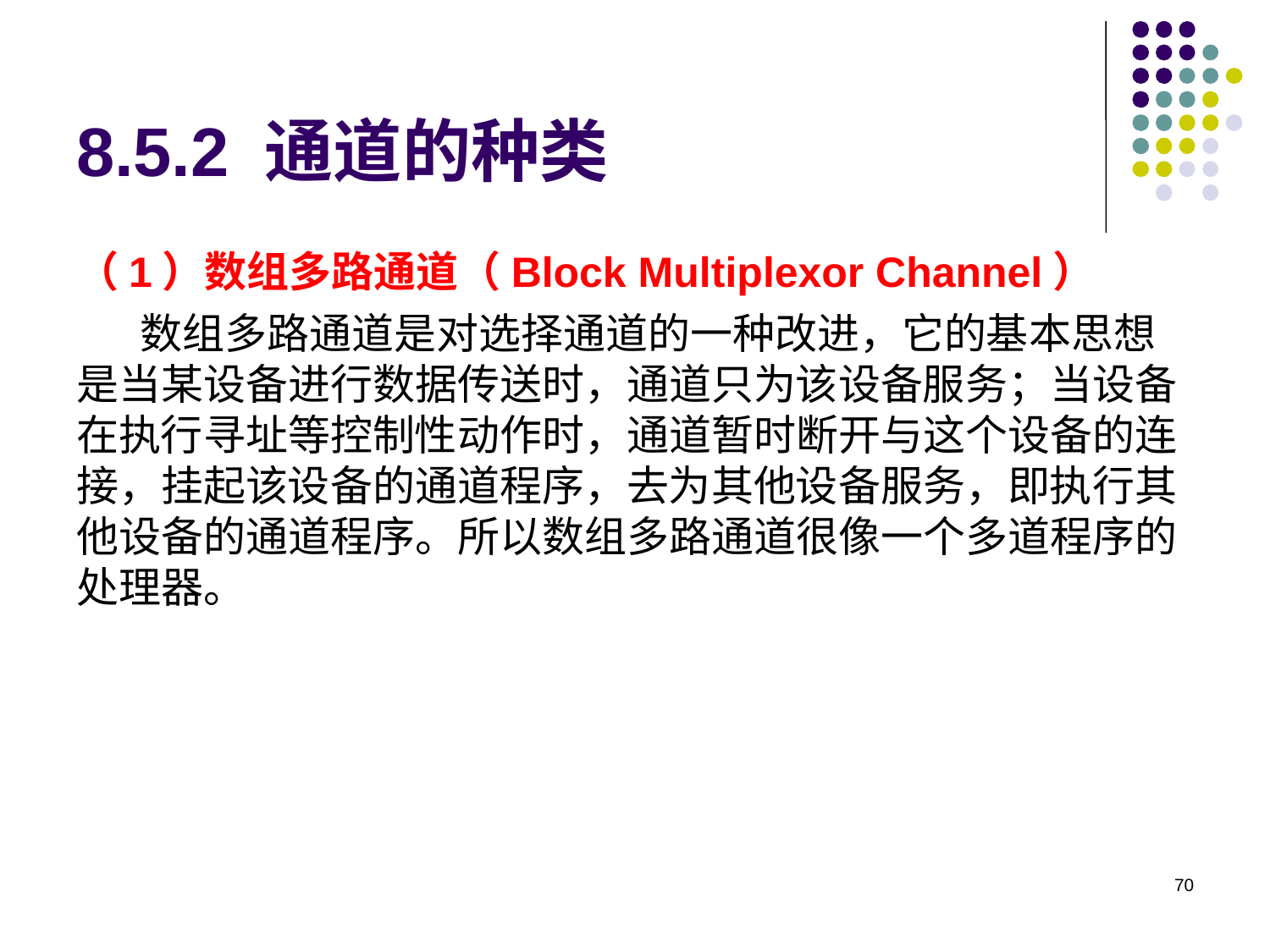

# 8.5.2 通道的种类
（1）数组多路通道（Block Multiplexor Channel）
数组多路通道是对选择通道的一种改进，它的基本思想是当某设备进行数据传送时，通道只为该设备服务；当设备在执行寻址等控制性动作时，通道暂时断开与这个设备的连接，挂起该设备的通道程序，去为其他设备服务，即执行其他设备的通道程序。所以数组多路通道很像一个多道程序的处理器。
70